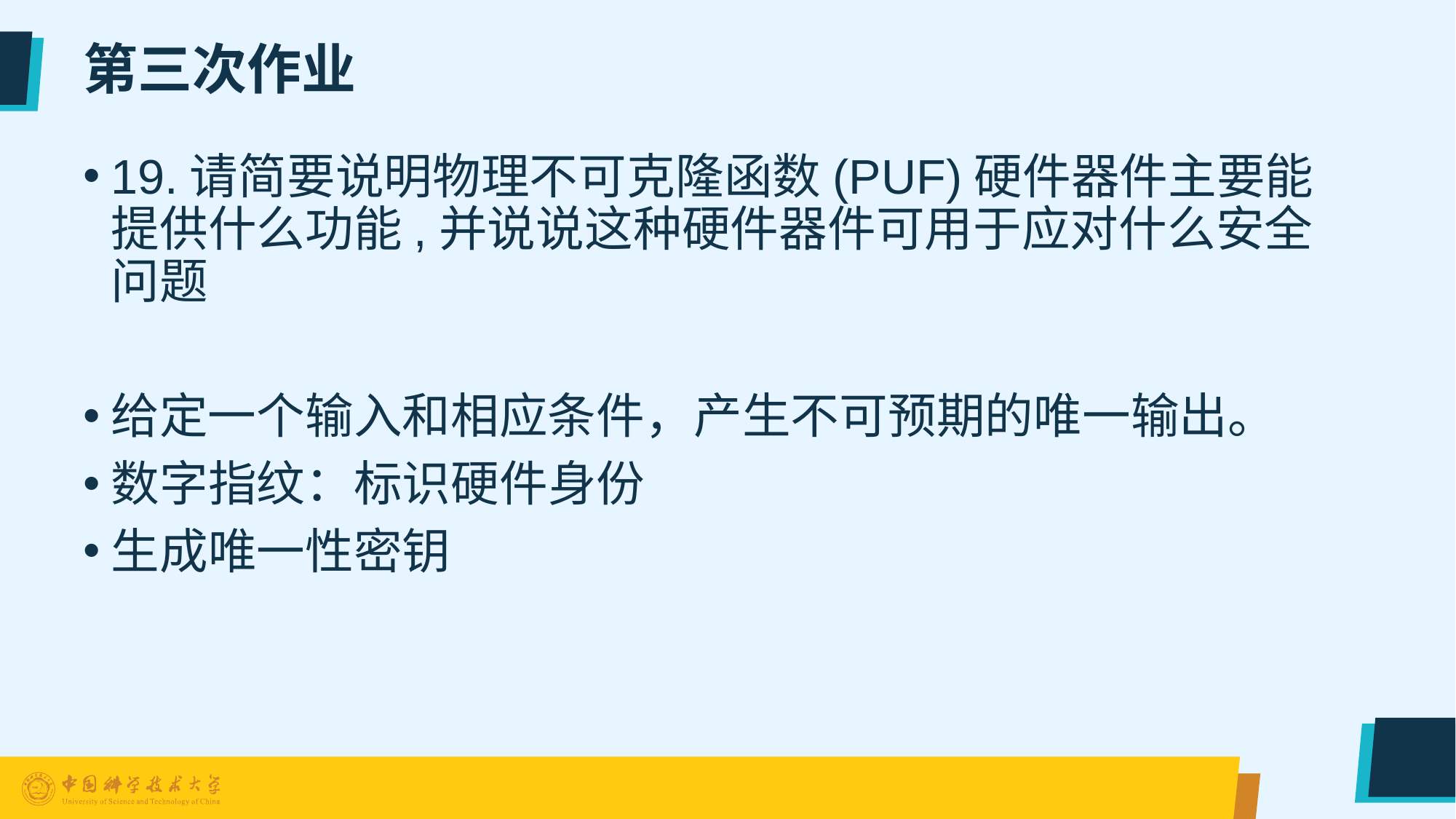

# 第三次作业
19.请简要说明物理不可克隆函数(PUF)硬件器件主要能提供什么功能,并说说这种硬件器件可用于应对什么安全问题

给定一个输入和相应条件，产生不可预期的唯一输出。
数字指纹：标识硬件身份
生成唯一性密钥
8